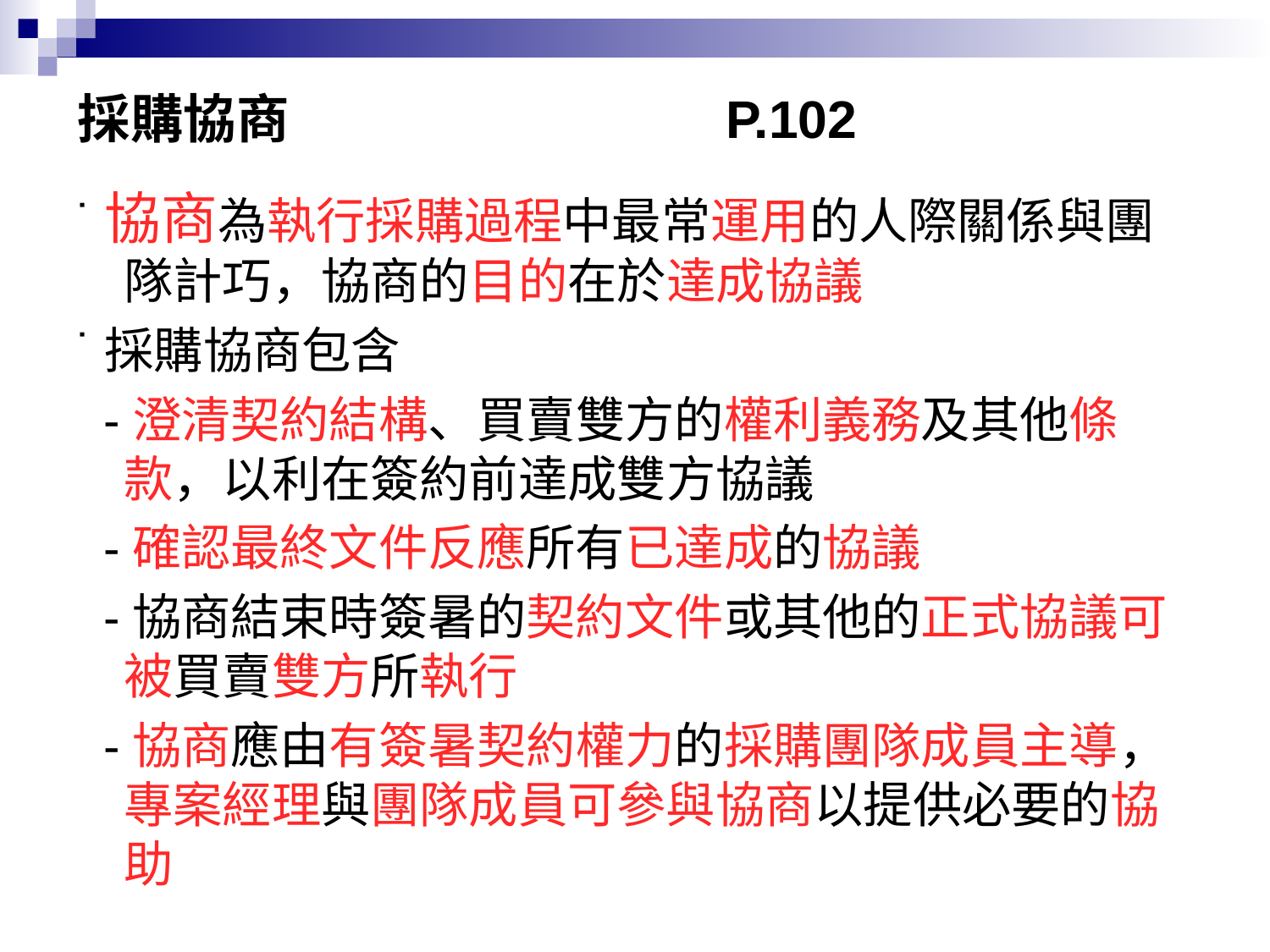

# 採購協商                             P.102
˙協商為執行採購過程中最常運用的人際關係與團隊計巧，協商的目的在於達成協議
˙採購協商包含
  -澄清契約結構、買賣雙方的權利義務及其他條款，以利在簽約前達成雙方協議
  -確認最終文件反應所有已達成的協議
  -協商結束時簽暑的契約文件或其他的正式協議可被買賣雙方所執行
  -協商應由有簽暑契約權力的採購團隊成員主導，專案經理與團隊成員可參與協商以提供必要的協助